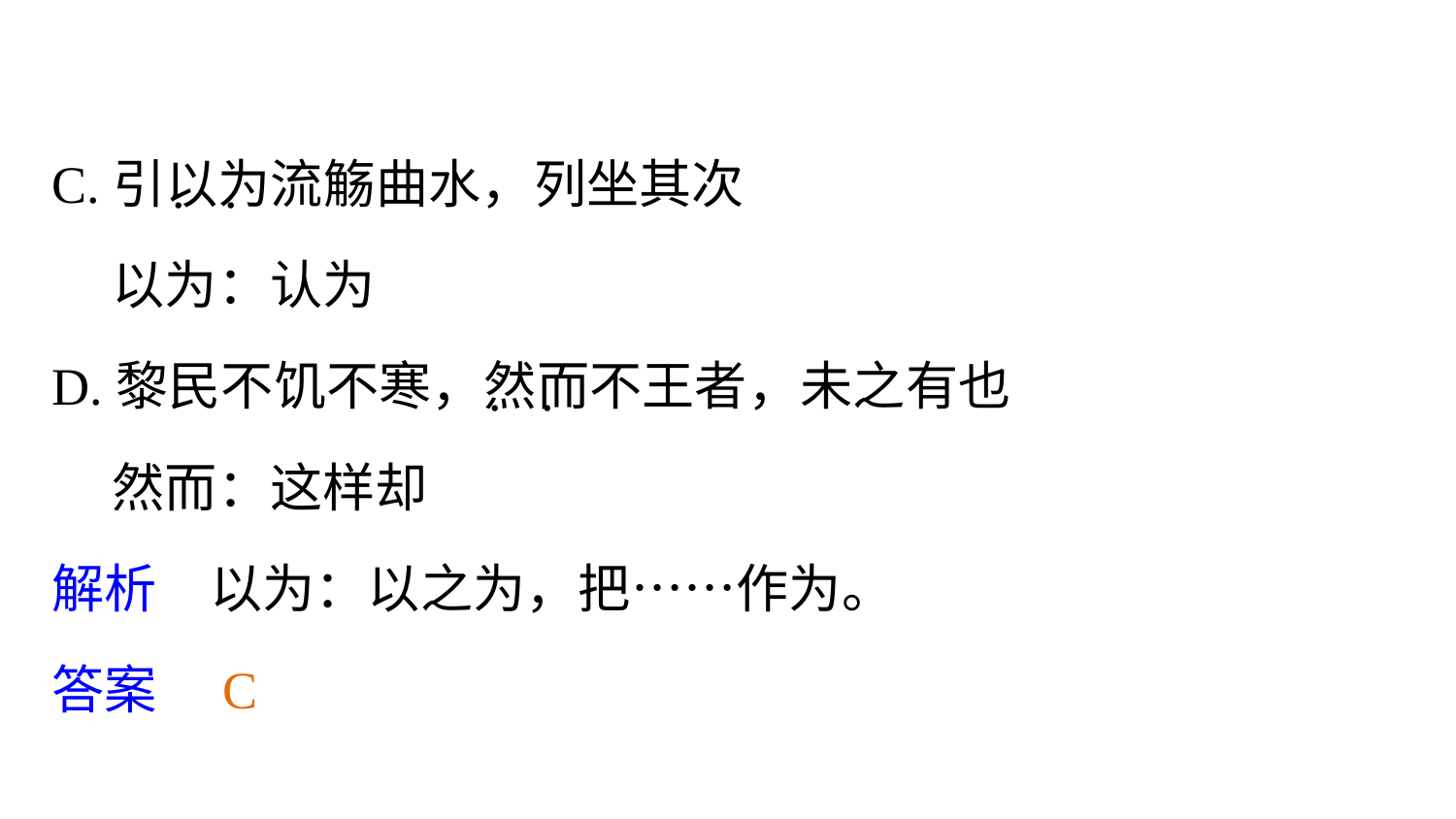

C.引以为流觞曲水，列坐其次
    以为：认为
D.黎民不饥不寒，然而不王者，未之有也
    然而：这样却
解析　以为：以之为，把……作为。
答案　C
.   .
.   .